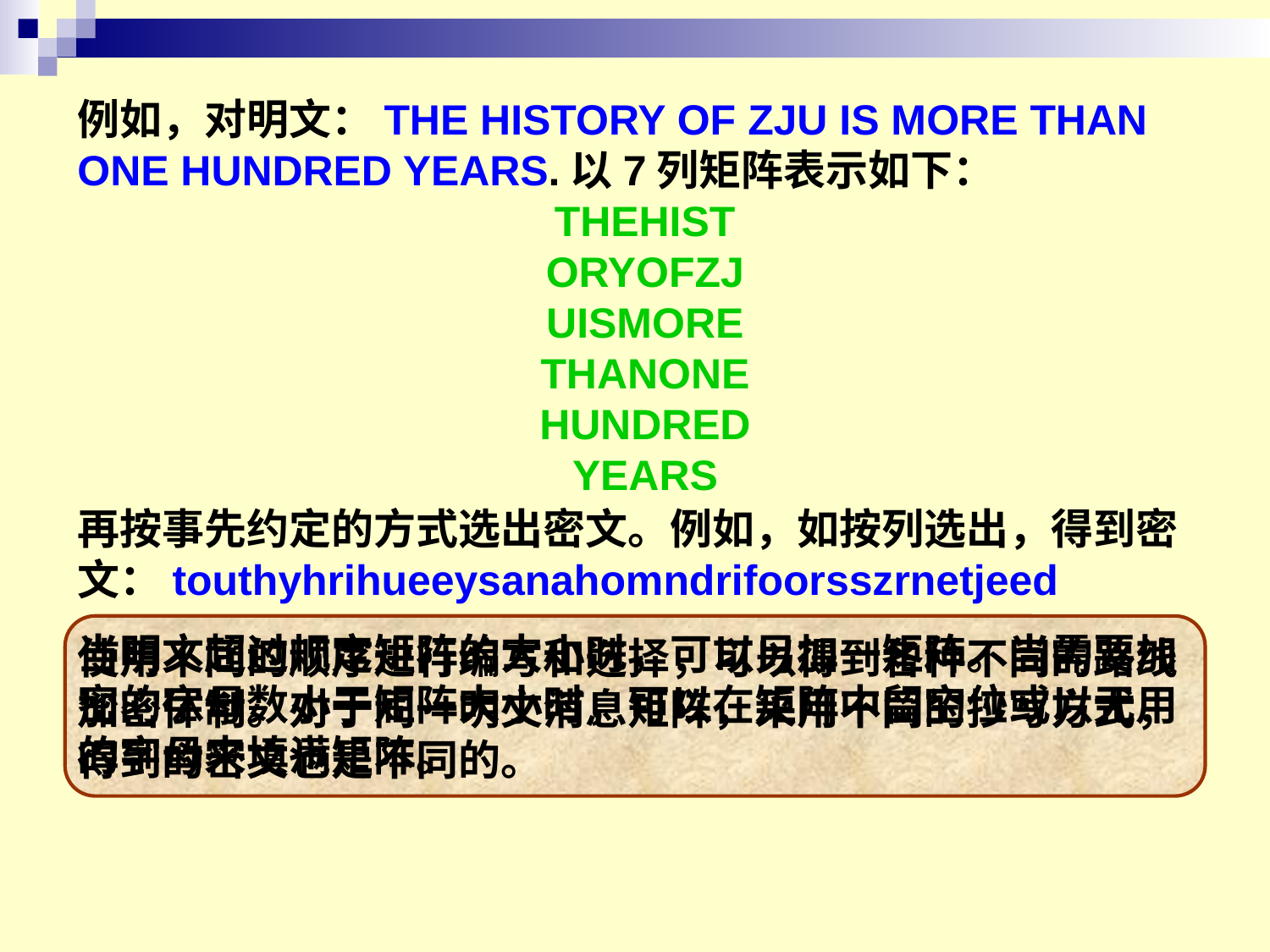

例如，对明文：THE HISTORY OF ZJU IS MORE THAN ONE HUNDRED YEARS.以7列矩阵表示如下：
THEHIST
ORYOFZJ
UISMORE
THANONE
HUNDRED
YEARS
再按事先约定的方式选出密文。例如，如按列选出，得到密文：touthyhrihueeysanahomndrifoorsszrnetjeed

当明文超过规定矩阵的大小时，可以另加一矩阵。当需要加密的字母数小于矩阵大小时，可以在矩阵中留空位或以无用的字母来填满矩阵。
使用不同的顺序进行编写和选择，可以得到各种不同的路线加密体制。对于同一明文消息矩阵，采用不同的抄写方式，得到的密文也是不同的。